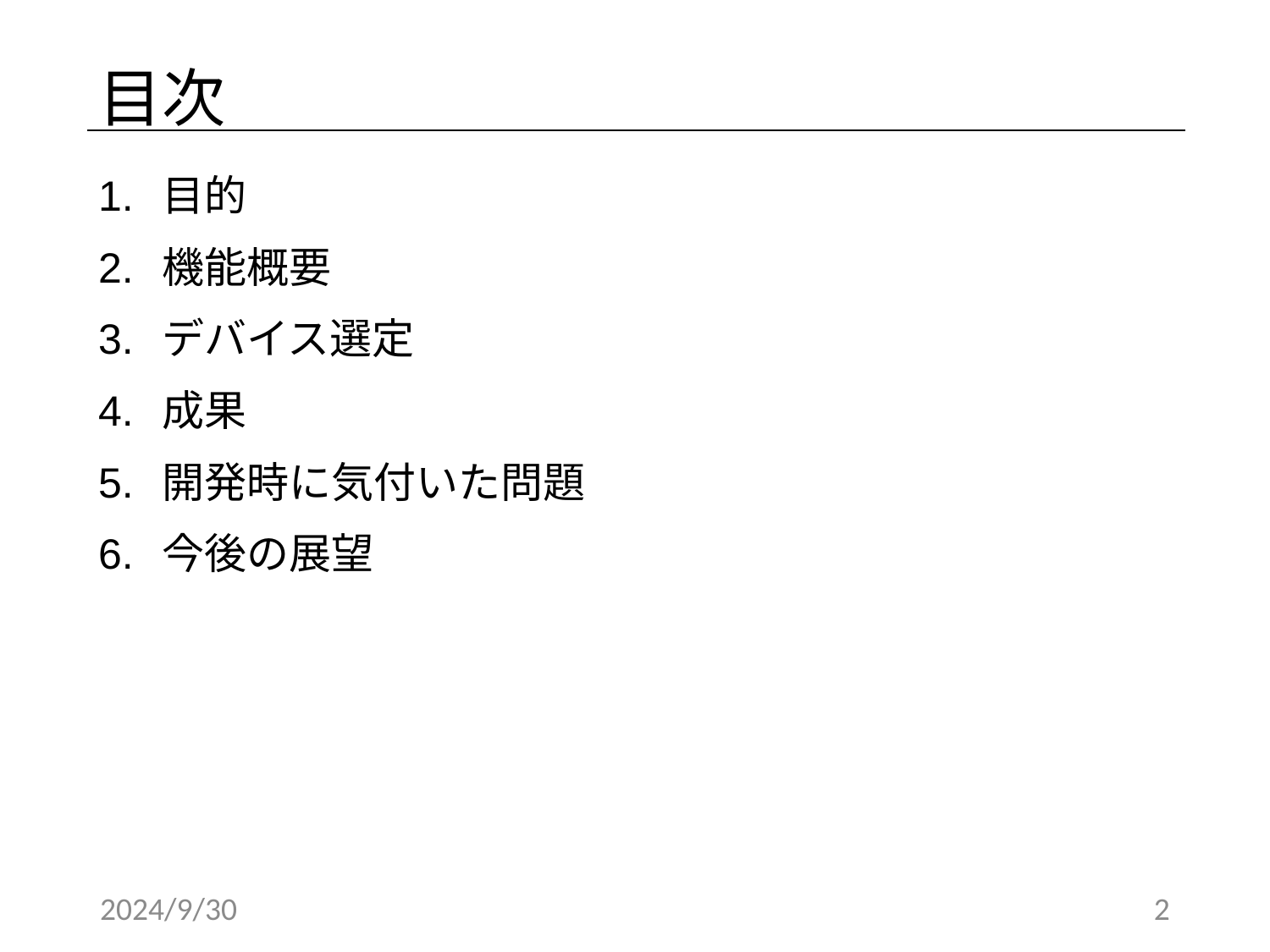

# 目次
目的
機能概要
デバイス選定
成果
開発時に気付いた問題
今後の展望

2024/9/30
2